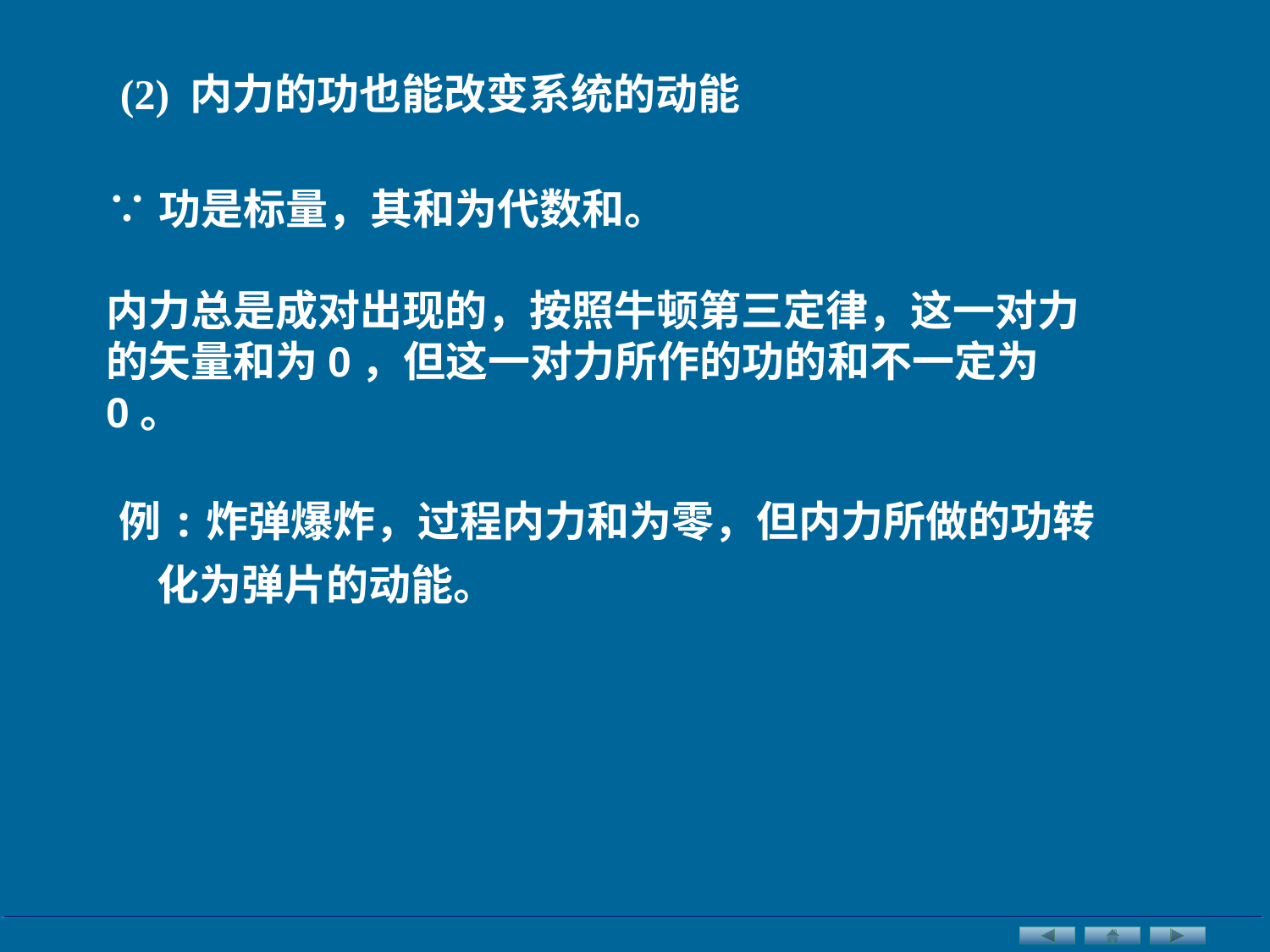

(2) 内力的功也能改变系统的动能
∵功是标量，其和为代数和。

内力总是成对出现的，按照牛顿第三定律，这一对力的矢量和为0，但这一对力所作的功的和不一定为0。
例:炸弹爆炸，过程内力和为零，但内力所做的功转
   化为弹片的动能。